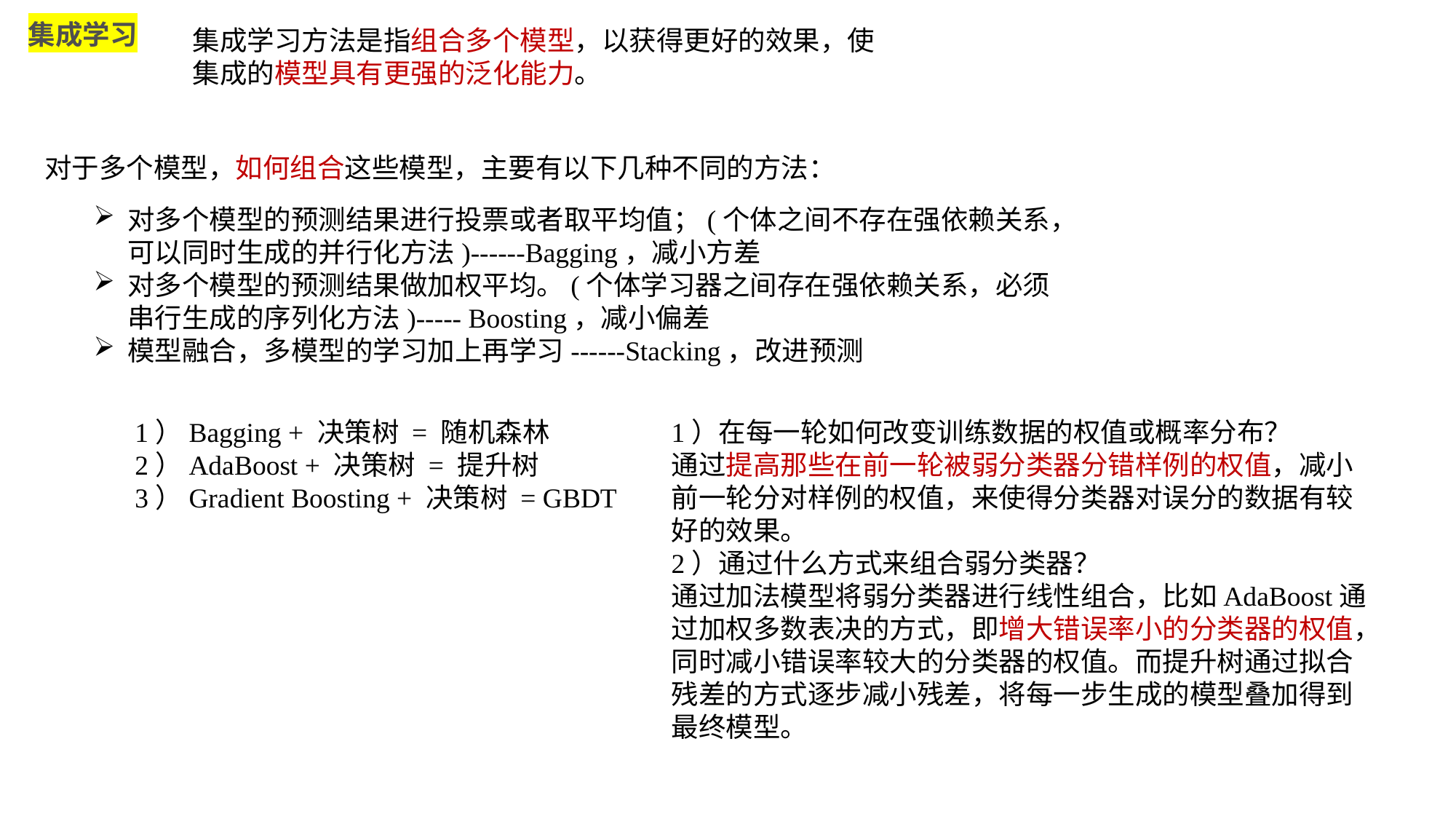

集成学习
集成学习方法是指组合多个模型，以获得更好的效果，使集成的模型具有更强的泛化能力。
对于多个模型，如何组合这些模型，主要有以下几种不同的方法：
对多个模型的预测结果进行投票或者取平均值；(个体之间不存在强依赖关系，可以同时生成的并行化方法)------Bagging，减小方差
对多个模型的预测结果做加权平均。(个体学习器之间存在强依赖关系，必须串行生成的序列化方法)----- Boosting，减小偏差
模型融合，多模型的学习加上再学习------Stacking，改进预测
1）Bagging + 决策树 = 随机森林
2）AdaBoost + 决策树 = 提升树
3）Gradient Boosting + 决策树 = GBDT
1）在每一轮如何改变训练数据的权值或概率分布？
通过提高那些在前一轮被弱分类器分错样例的权值，减小前一轮分对样例的权值，来使得分类器对误分的数据有较好的效果。
2）通过什么方式来组合弱分类器？
通过加法模型将弱分类器进行线性组合，比如AdaBoost通过加权多数表决的方式，即增大错误率小的分类器的权值，同时减小错误率较大的分类器的权值。而提升树通过拟合残差的方式逐步减小残差，将每一步生成的模型叠加得到最终模型。